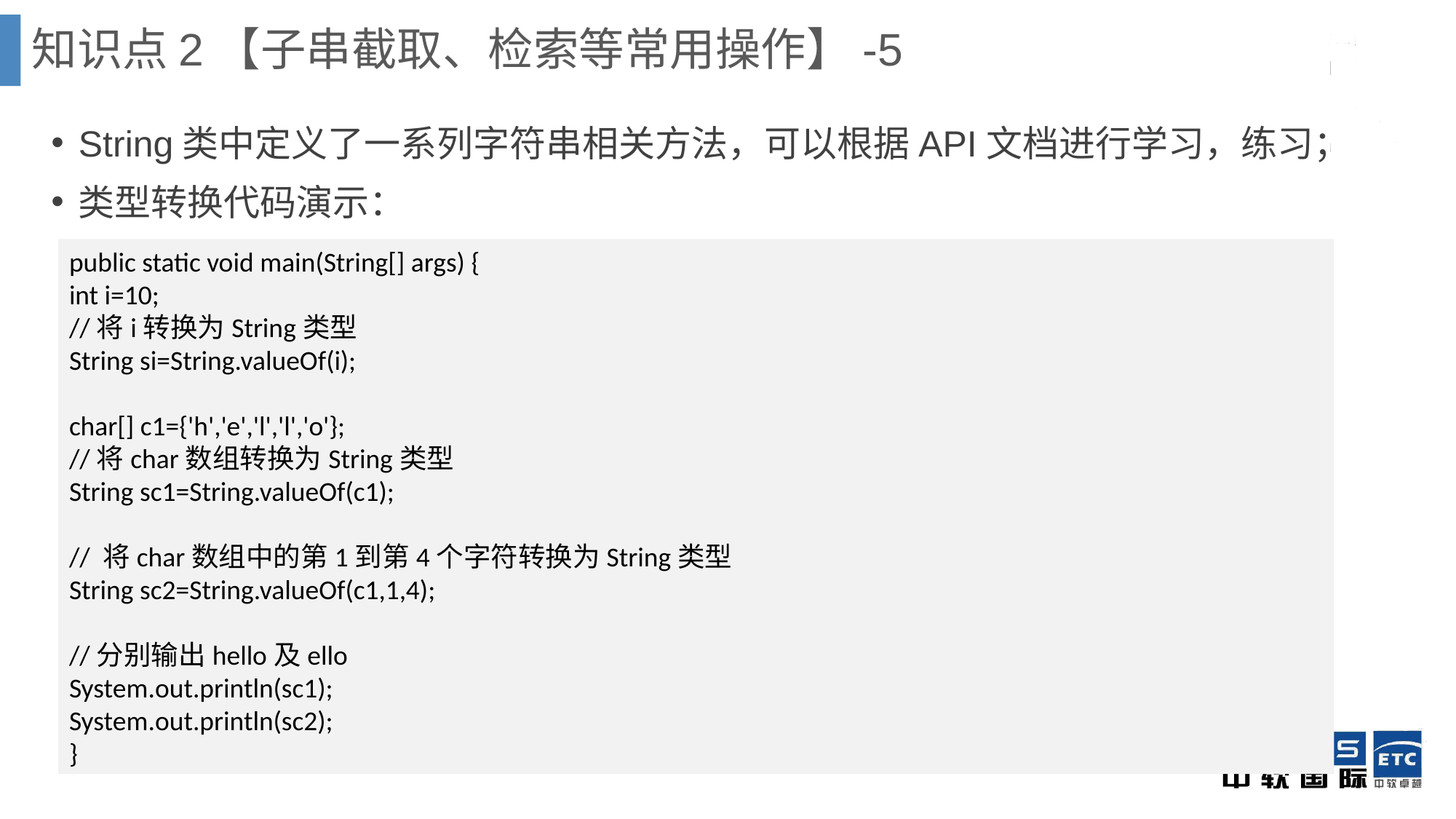

知识点2【子串截取、检索等常用操作】-5
String类中定义了一系列字符串相关方法，可以根据API文档进行学习，练习；
类型转换代码演示：
public static void main(String[] args) {
int i=10;
//将i转换为String类型
String si=String.valueOf(i);

char[] c1={'h','e','l','l','o'};
//将char数组转换为String类型
String sc1=String.valueOf(c1);

// 将char数组中的第1到第4个字符转换为String类型
String sc2=String.valueOf(c1,1,4);

//分别输出hello及ello
System.out.println(sc1);
System.out.println(sc2);
}